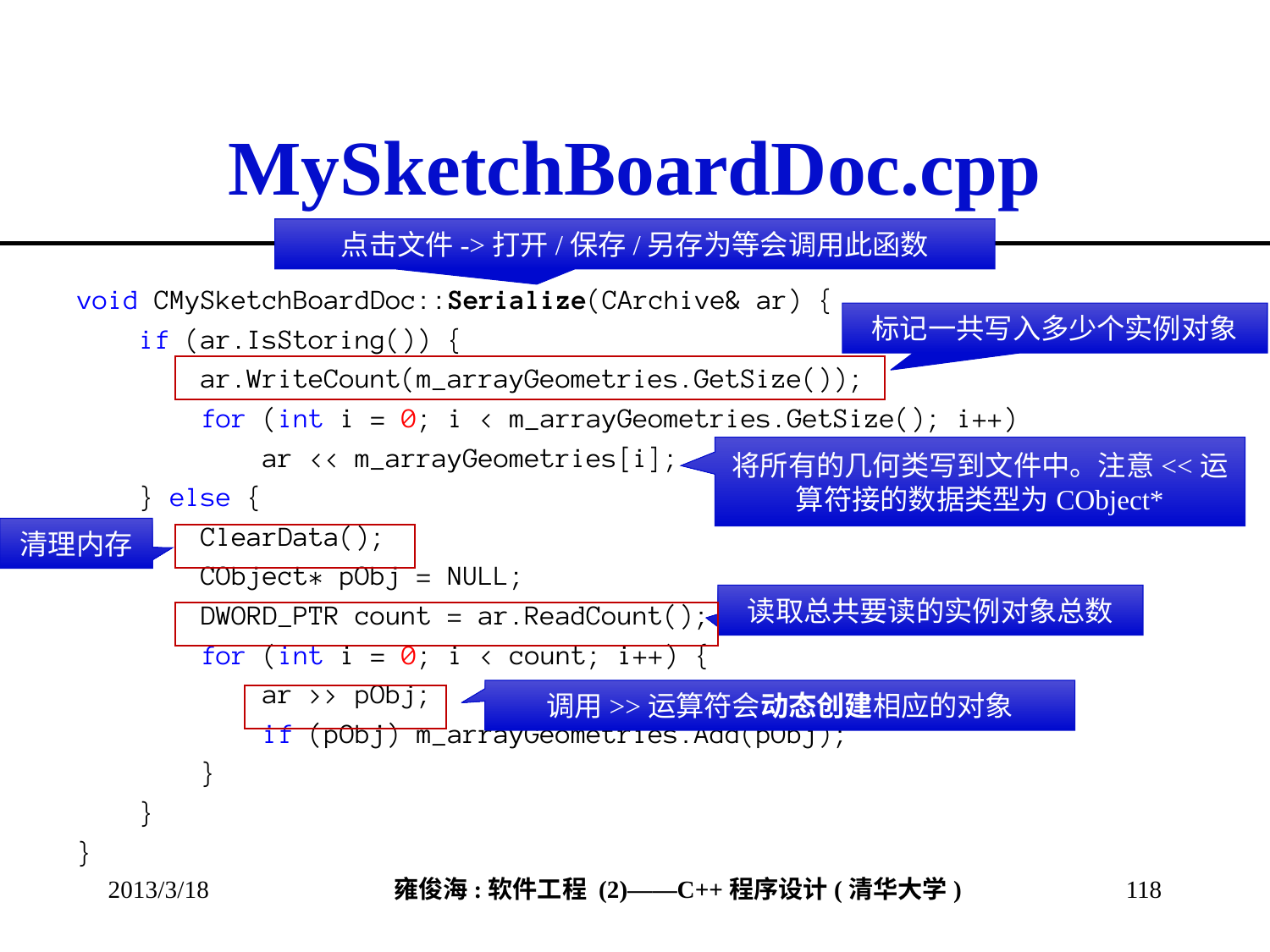

# MySketchBoardDoc.cpp
点击文件->打开/保存/另存为等会调用此函数
void CMySketchBoardDoc::Serialize(CArchive& ar) {
    if (ar.IsStoring()) {
        ar.WriteCount(m_arrayGeometries.GetSize());
        for (int i = 0; i < m_arrayGeometries.GetSize(); i++)
            ar << m_arrayGeometries[i];
    } else {
        ClearData();
        CObject* pObj = NULL;
        DWORD_PTR count = ar.ReadCount();
        for (int i = 0; i < count; i++) {
            ar >> pObj;
            if (pObj) m_arrayGeometries.Add(pObj);
        }
    }
}
标记一共写入多少个实例对象

将所有的几何类写到文件中。注意<<运算符接的数据类型为CObject*
清理内存

读取总共要读的实例对象总数

调用>>运算符会动态创建相应的对象

2013/3/18
118